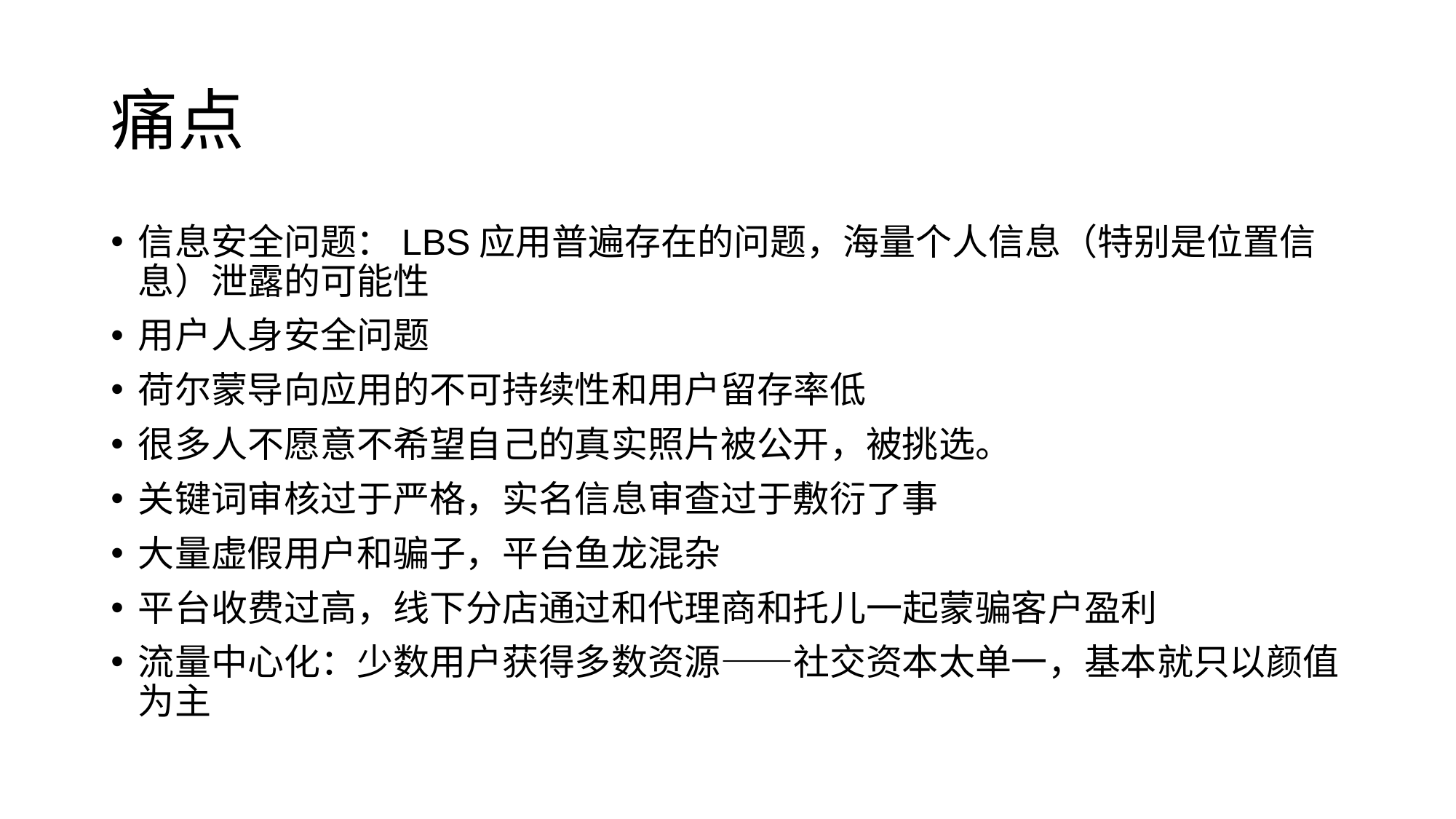

# 痛点
信息安全问题：LBS应用普遍存在的问题，海量个人信息（特别是位置信息）泄露的可能性
用户人身安全问题
荷尔蒙导向应用的不可持续性和用户留存率低
很多人不愿意不希望自己的真实照片被公开，被挑选。
关键词审核过于严格，实名信息审查过于敷衍了事
大量虚假用户和骗子，平台鱼龙混杂
平台收费过高，线下分店通过和代理商和托儿一起蒙骗客户盈利
流量中心化：少数用户获得多数资源——社交资本太单一，基本就只以颜值为主